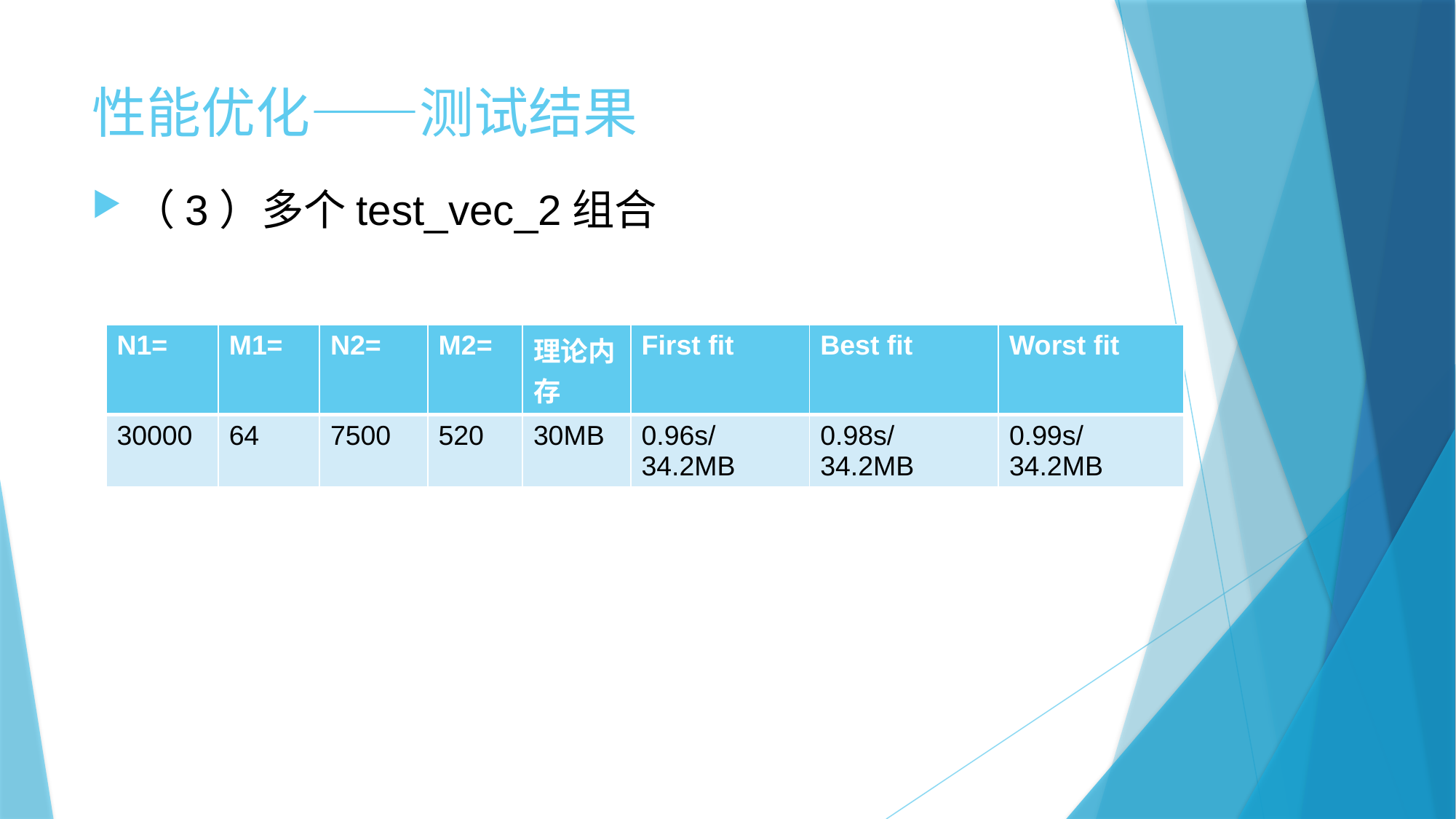

# 性能优化——测试结果
（3）多个test_vec_2组合

| N1= | M1= | N2= | M2= | 理论内存 | First fit | Best fit | Worst fit |
| --- | --- | --- | --- | --- | --- | --- | --- |
| 30000 | 64 | 7500 | 520 | 30MB | 0.96s/34.2MB | 0.98s/34.2MB | 0.99s/34.2MB |